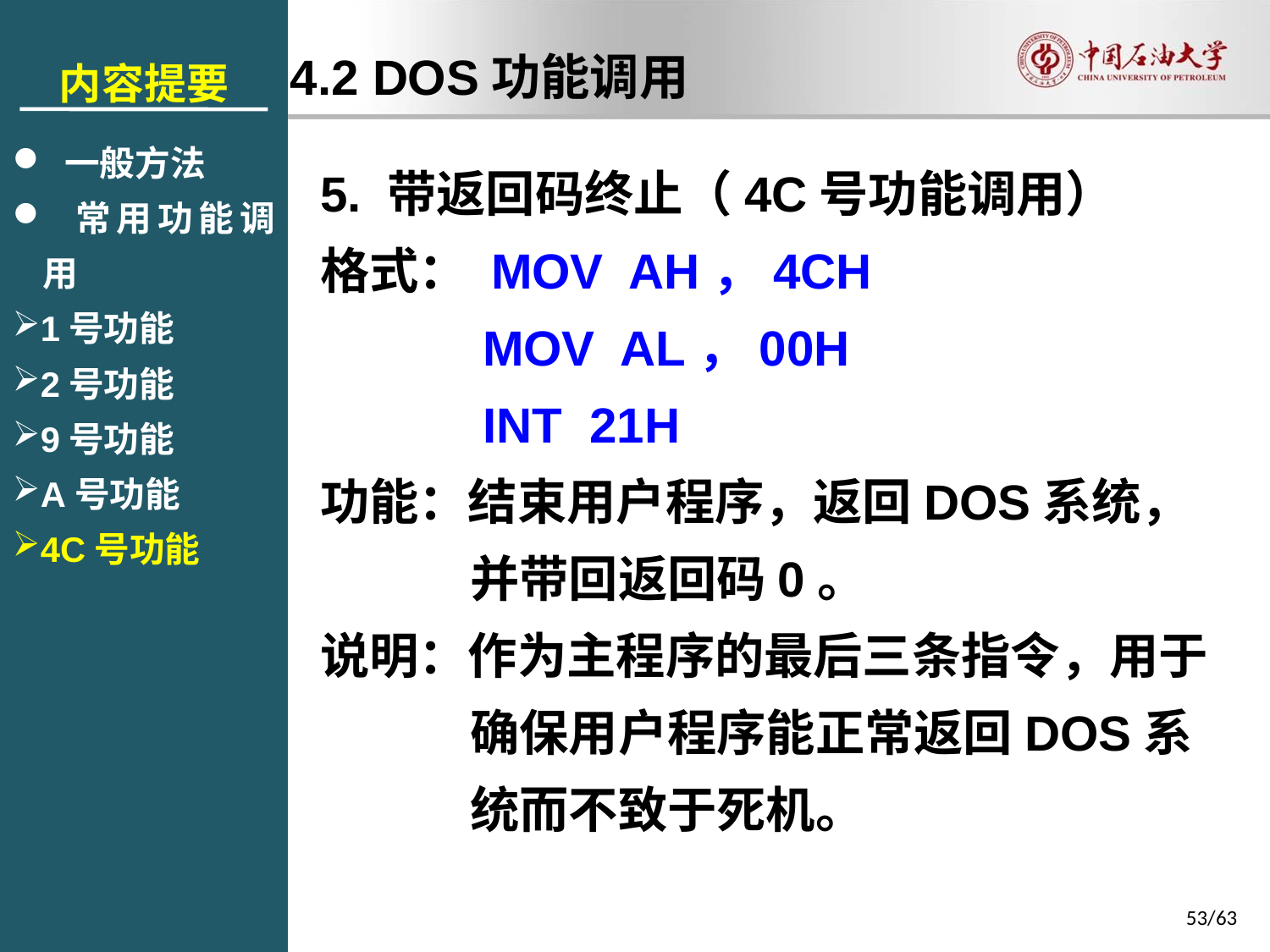

内容提要
 一般方法
 常用功能调用
1号功能
2号功能
9号功能
A号功能
4C号功能
4.2 DOS功能调用
5. 带返回码终止（4C号功能调用）
格式： MOV  AH，4CH
MOV  AL，00H
INT  21H
功能：结束用户程序，返回DOS系统，并带回返回码0。
说明：作为主程序的最后三条指令，用于确保用户程序能正常返回DOS系统而不致于死机。
53/63